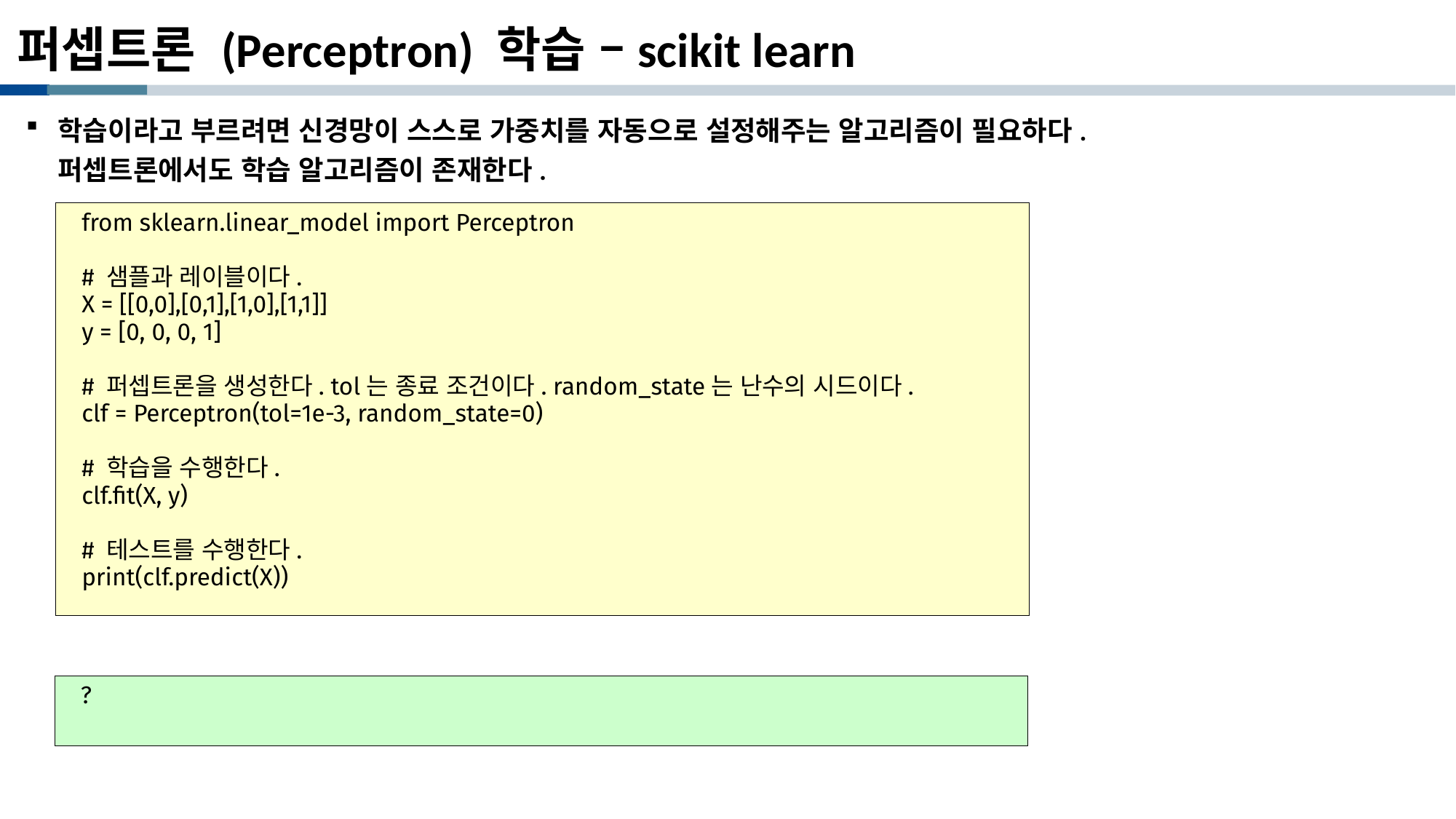

# 퍼셉트론 (Perceptron) 학습 –scikit learn
학습이라고 부르려면 신경망이 스스로 가중치를 자동으로 설정해주는 알고리즘이 필요하다. 퍼셉트론에서도 학습 알고리즘이 존재한다.

from sklearn.linear_model import Perceptron

# 샘플과 레이블이다.
X = [[0,0],[0,1],[1,0],[1,1]]
y = [0, 0, 0, 1]

# 퍼셉트론을 생성한다. tol는 종료 조건이다. random_state는 난수의 시드이다.
clf = Perceptron(tol=1e-3, random_state=0)

# 학습을 수행한다.
clf.fit(X, y)

# 테스트를 수행한다.
print(clf.predict(X))
?